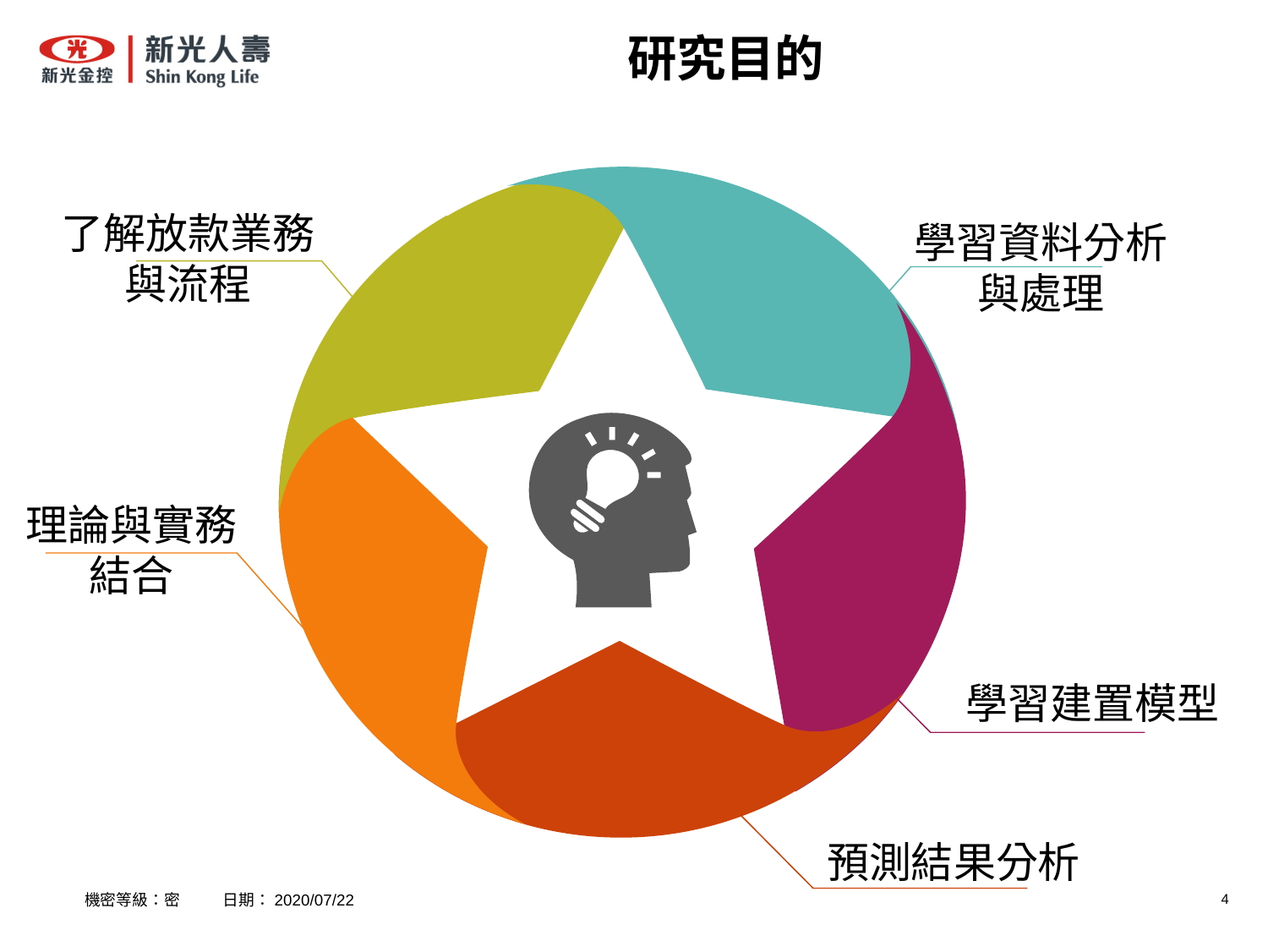

# 研究目的

了解放款業務與流程
學習資料分析與處理

理論與實務結合

學習建置模型

預測結果分析
機密等級：密            日期：2020/07/22